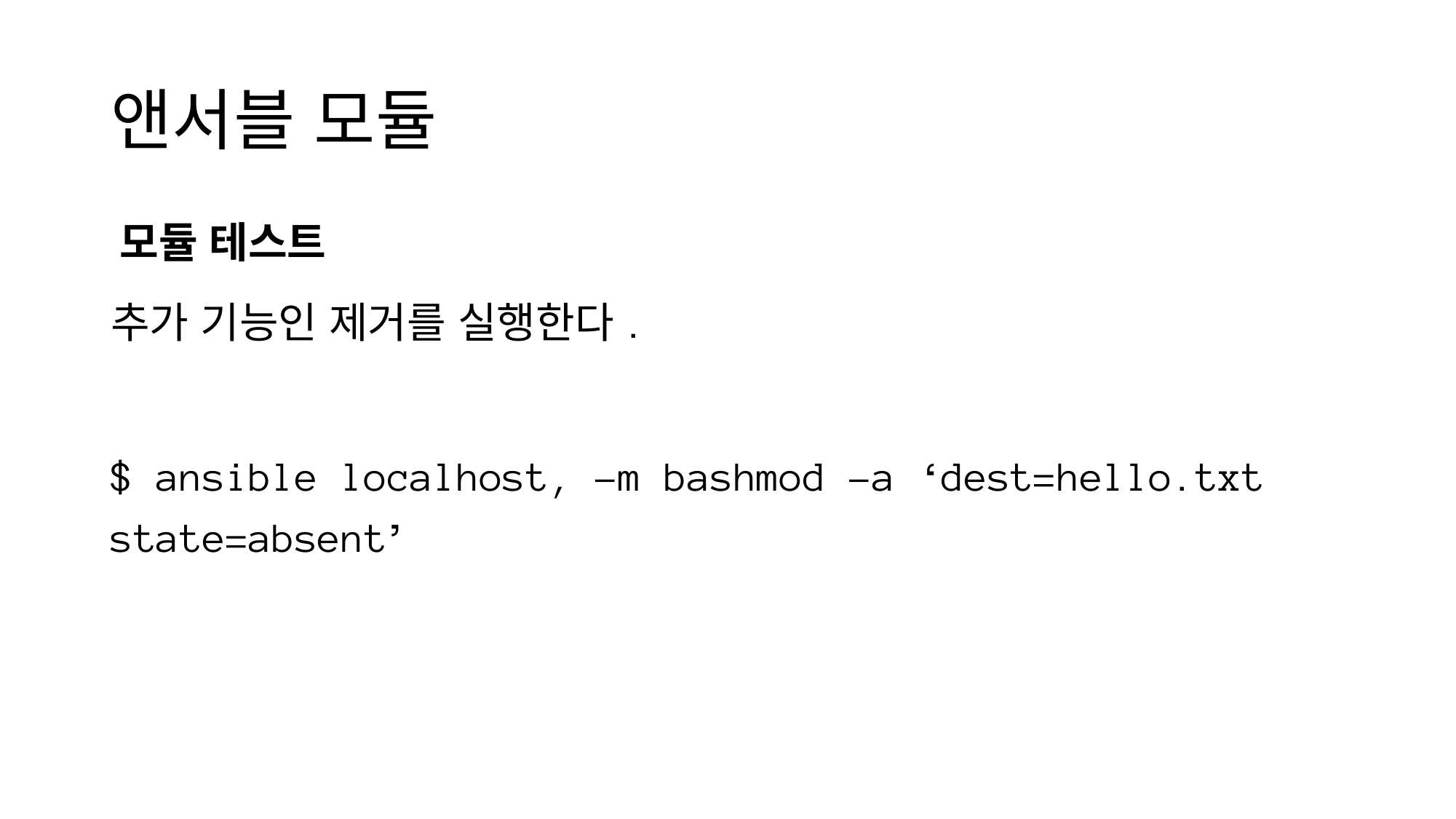

# 앤서블 모듈
모듈 테스트
추가 기능인 제거를 실행한다.

$ ansible localhost, -m bashmod -a ‘dest=hello.txt state=absent’